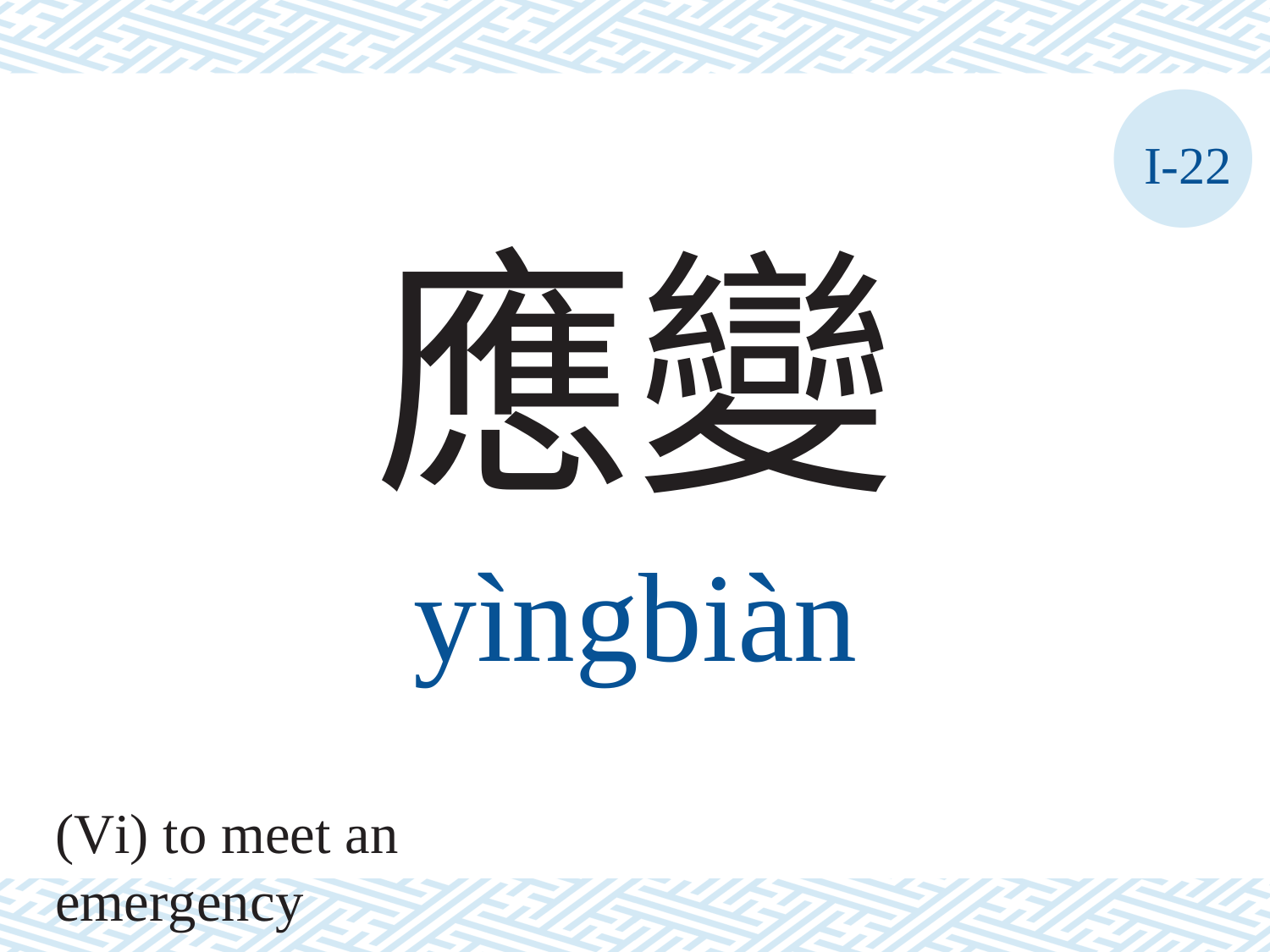

I-22
應變
yìngbiàn
(Vi) to meet an emergency